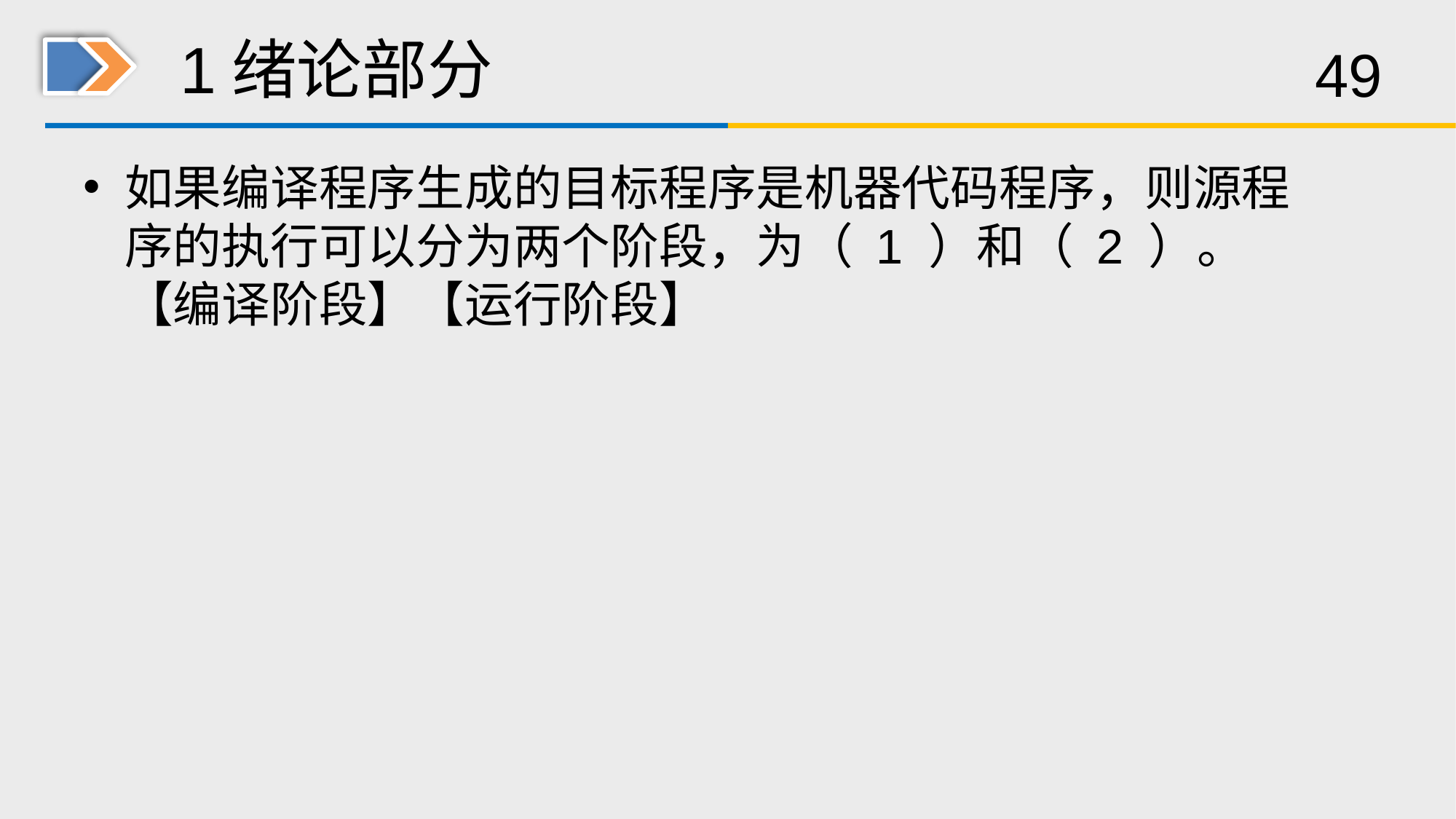

# 1绪论部分
49
如果编译程序生成的目标程序是机器代码程序，则源程序的执行可以分为两个阶段，为（ 1 ）和（ 2 ）。【编译阶段】【运行阶段】